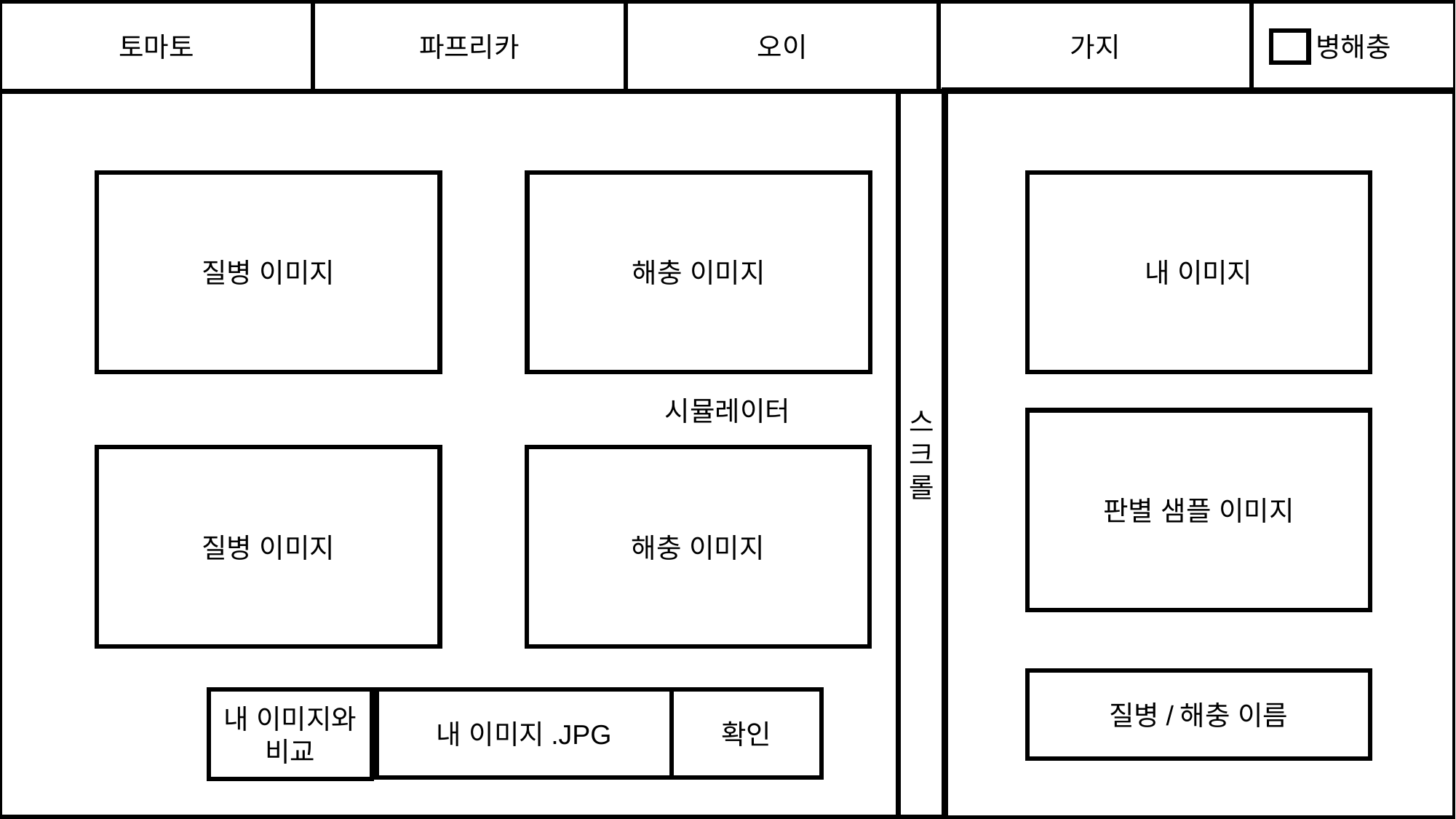

시뮬레이터
토마토
파프리카
오이
가지
병해충

스크롤
질병 이미지
해충 이미지
내 이미지
판별 샘플 이미지
질병 이미지
해충 이미지
질병/해충 이름
내 이미지.JPG
확인
내 이미지와 비교